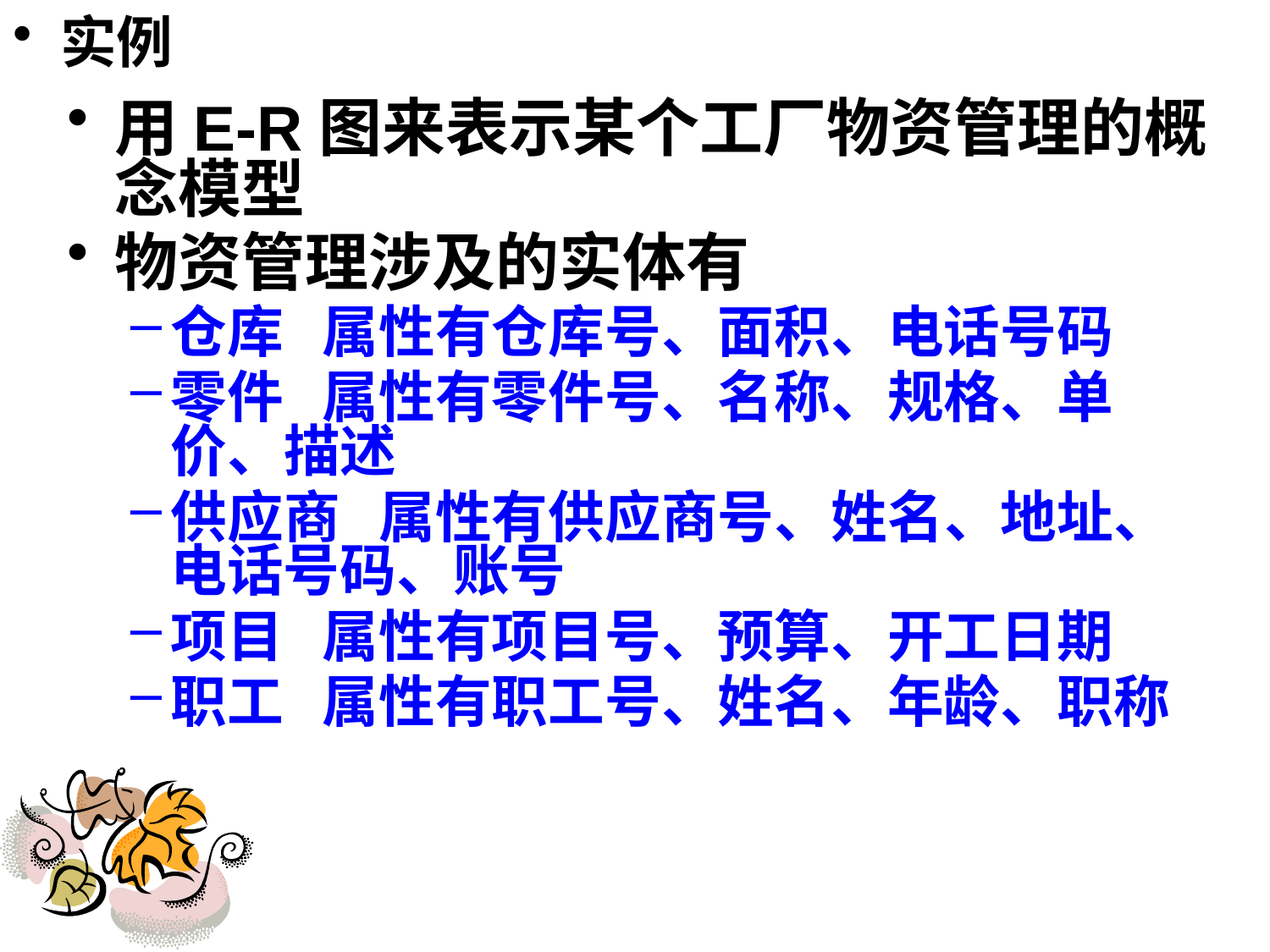

实例
用E-R图来表示某个工厂物资管理的概念模型
物资管理涉及的实体有
仓库   属性有仓库号、面积、电话号码
零件   属性有零件号、名称、规格、单价、描述
供应商   属性有供应商号、姓名、地址、电话号码、账号
项目   属性有项目号、预算、开工日期
职工   属性有职工号、姓名、年龄、职称